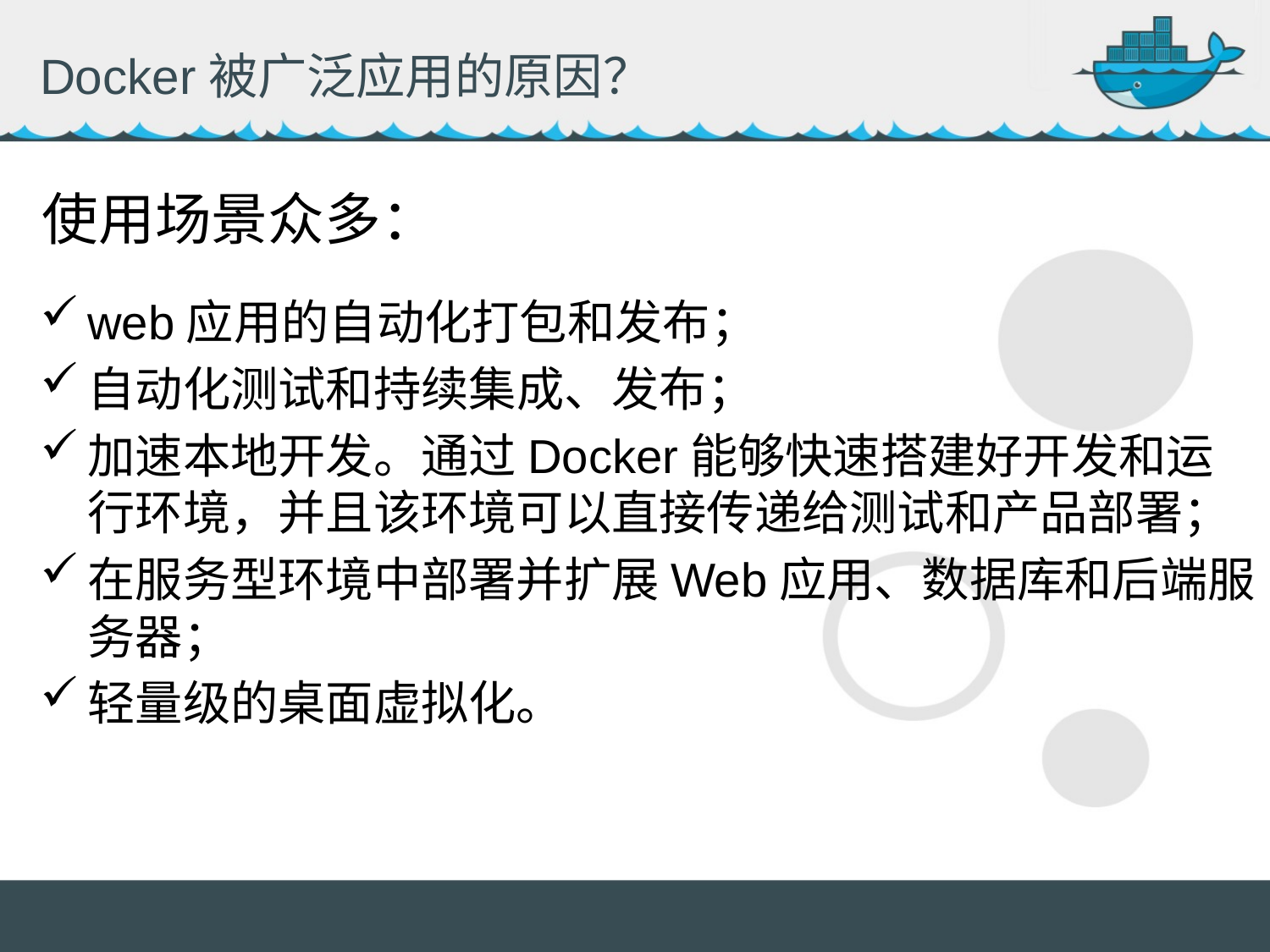

Docker被广泛应用的原因？
# 使用场景众多：
web应用的自动化打包和发布；
自动化测试和持续集成、发布；
加速本地开发。通过Docker能够快速搭建好开发和运行环境，并且该环境可以直接传递给测试和产品部署；
在服务型环境中部署并扩展Web应用、数据库和后端服务器；
轻量级的桌面虚拟化。